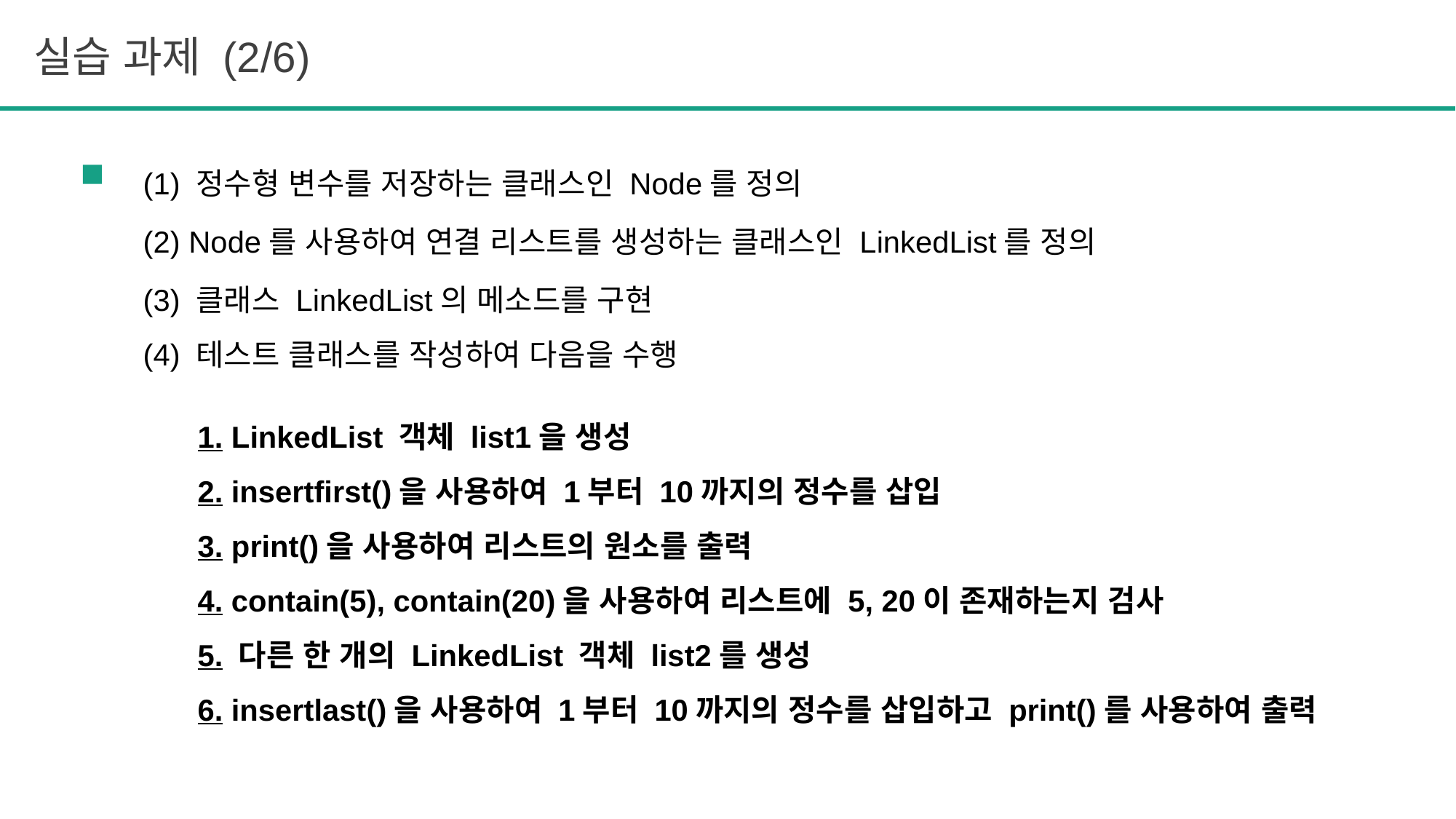

실습 과제 (2/6)
(1) 정수형 변수를 저장하는 클래스인 Node를 정의
(2) Node를 사용하여 연결 리스트를 생성하는 클래스인 LinkedList를 정의
(3) 클래스 LinkedList의 메소드를 구현
(4) 테스트 클래스를 작성하여 다음을 수행

1. LinkedList 객체 list1을 생성
2. insertfirst()을 사용하여 1부터 10까지의 정수를 삽입
3. print()을 사용하여 리스트의 원소를 출력
4. contain(5), contain(20)을 사용하여 리스트에 5, 20이 존재하는지 검사
5. 다른 한 개의 LinkedList 객체 list2를 생성
6. insertlast()을 사용하여 1부터 10까지의 정수를 삽입하고 print()를 사용하여 출력